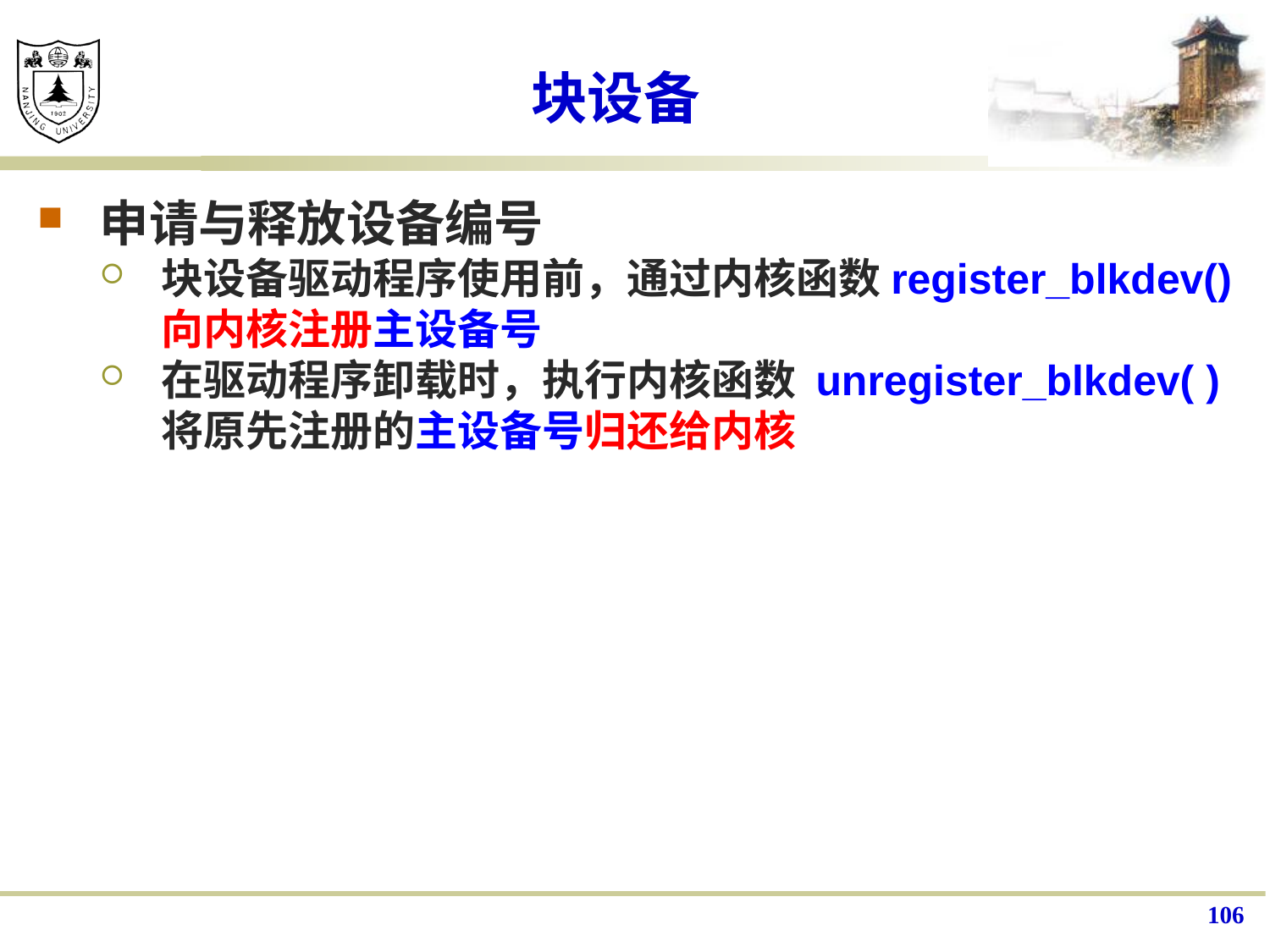

# 块设备
申请与释放设备编号
块设备驱动程序使用前，通过内核函数register_blkdev()向内核注册主设备号
在驱动程序卸载时，执行内核函数 unregister_blkdev( )将原先注册的主设备号归还给内核
106